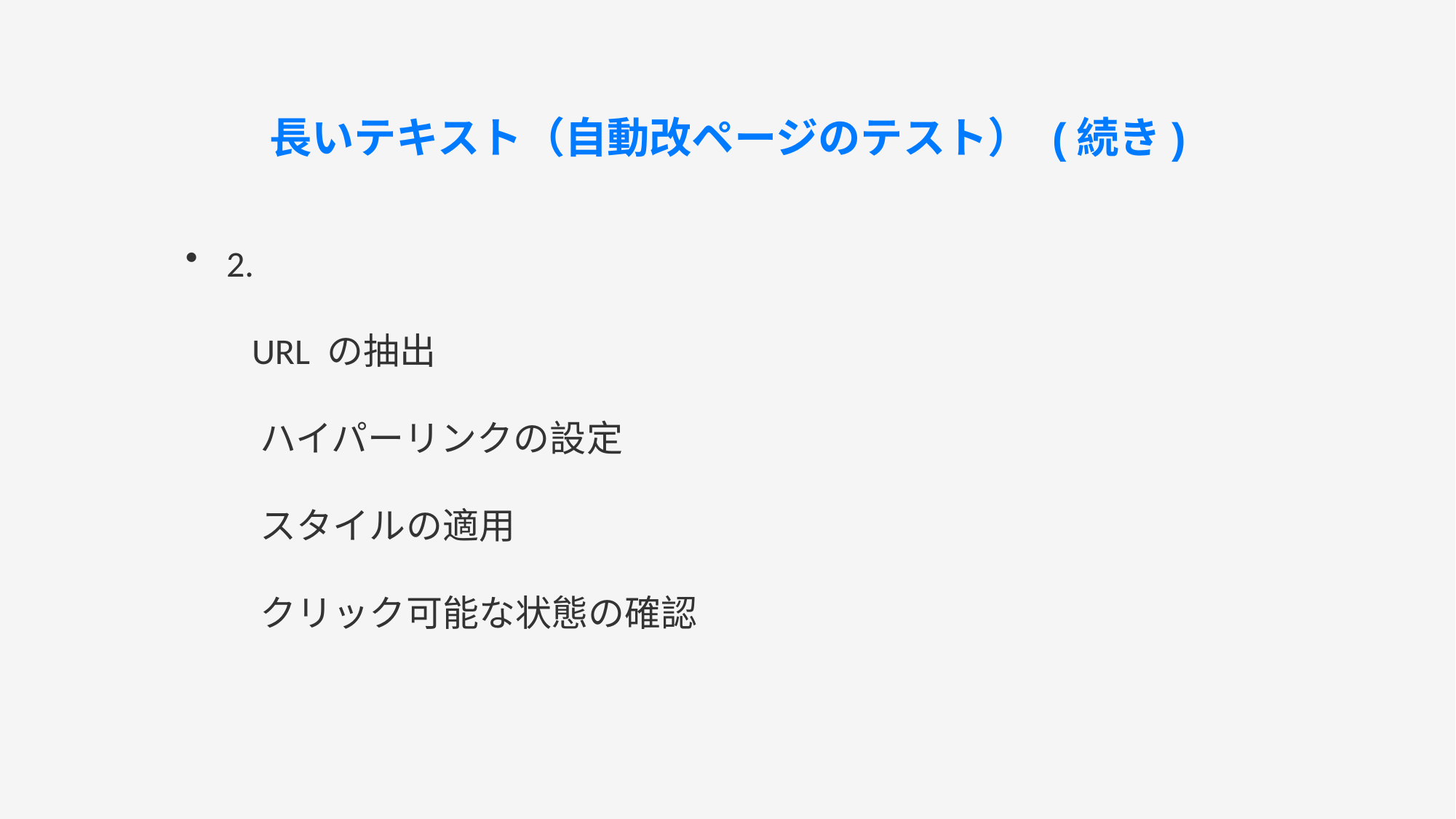

長いテキスト（自動改ページのテスト） (続き)
2.
 URL の抽出
 ハイパーリンクの設定
 スタイルの適用
 クリック可能な状態の確認